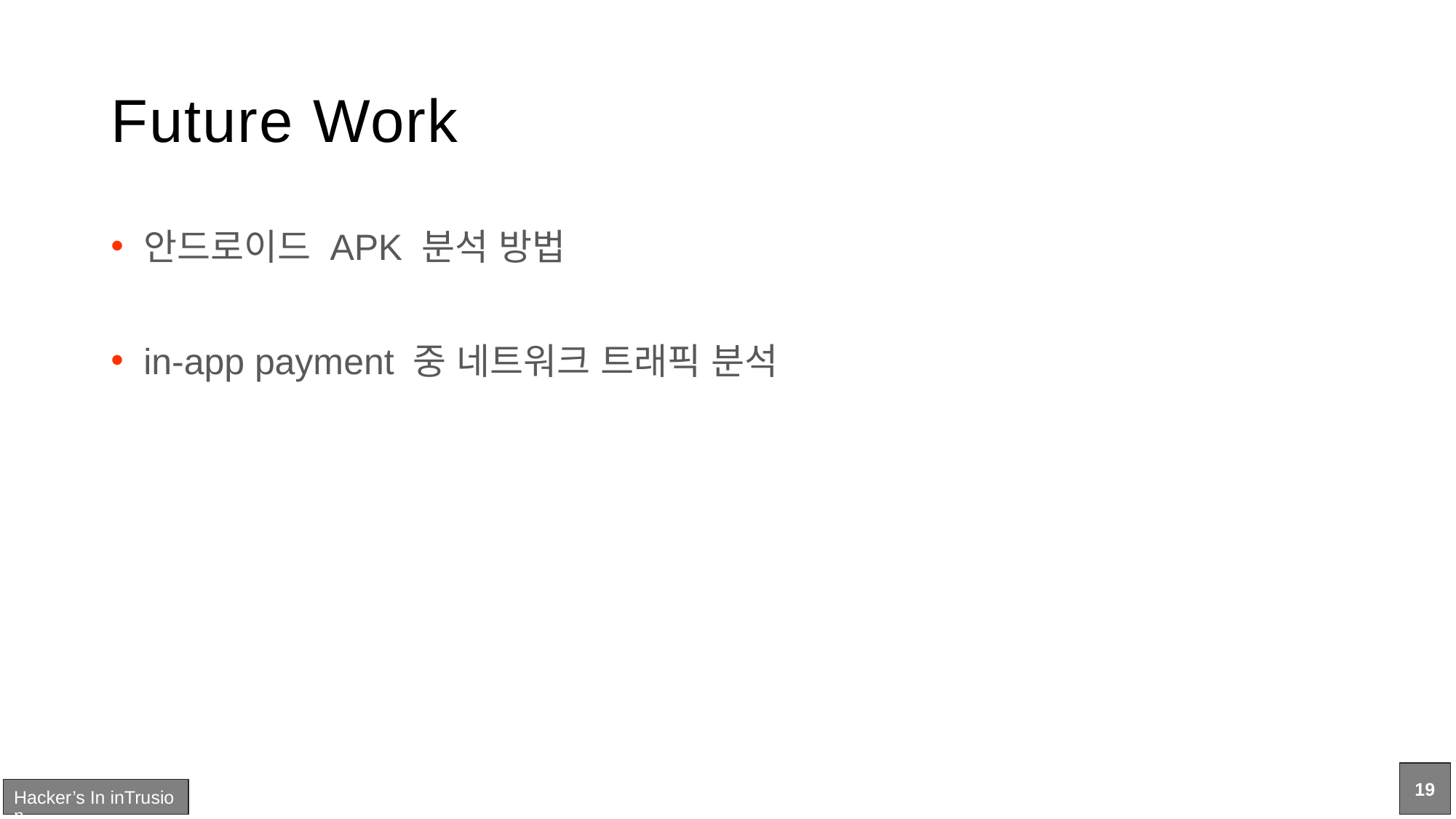

# Future Work
안드로이드 APK 분석 방법

in-app payment 중 네트워크 트래픽 분석
19
Hacker’s In inTrusion